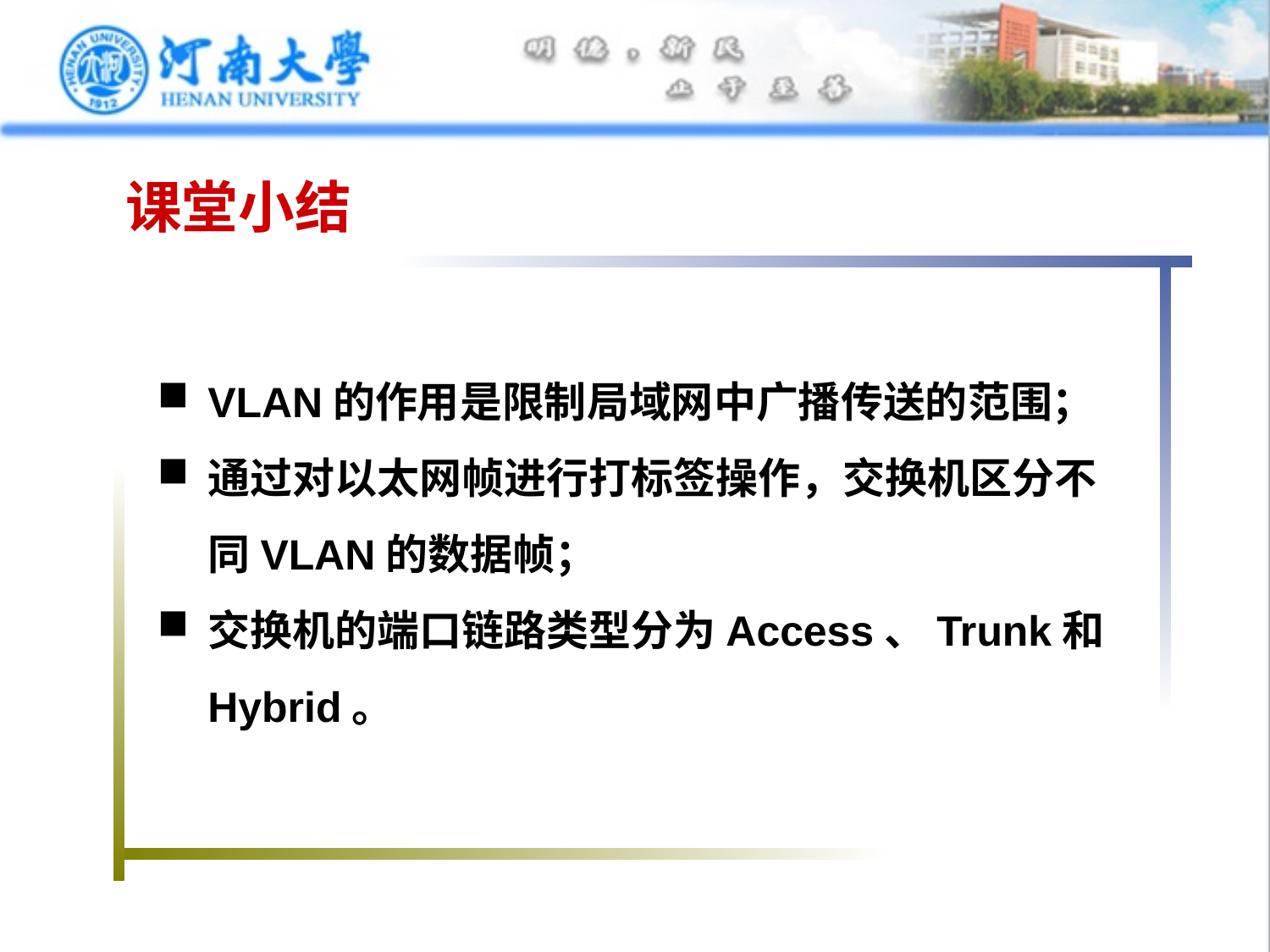

课堂小结

VLAN的作用是限制局域网中广播传送的范围；
通过对以太网帧进行打标签操作，交换机区分不同VLAN的数据帧；
交换机的端口链路类型分为Access、Trunk和Hybrid。